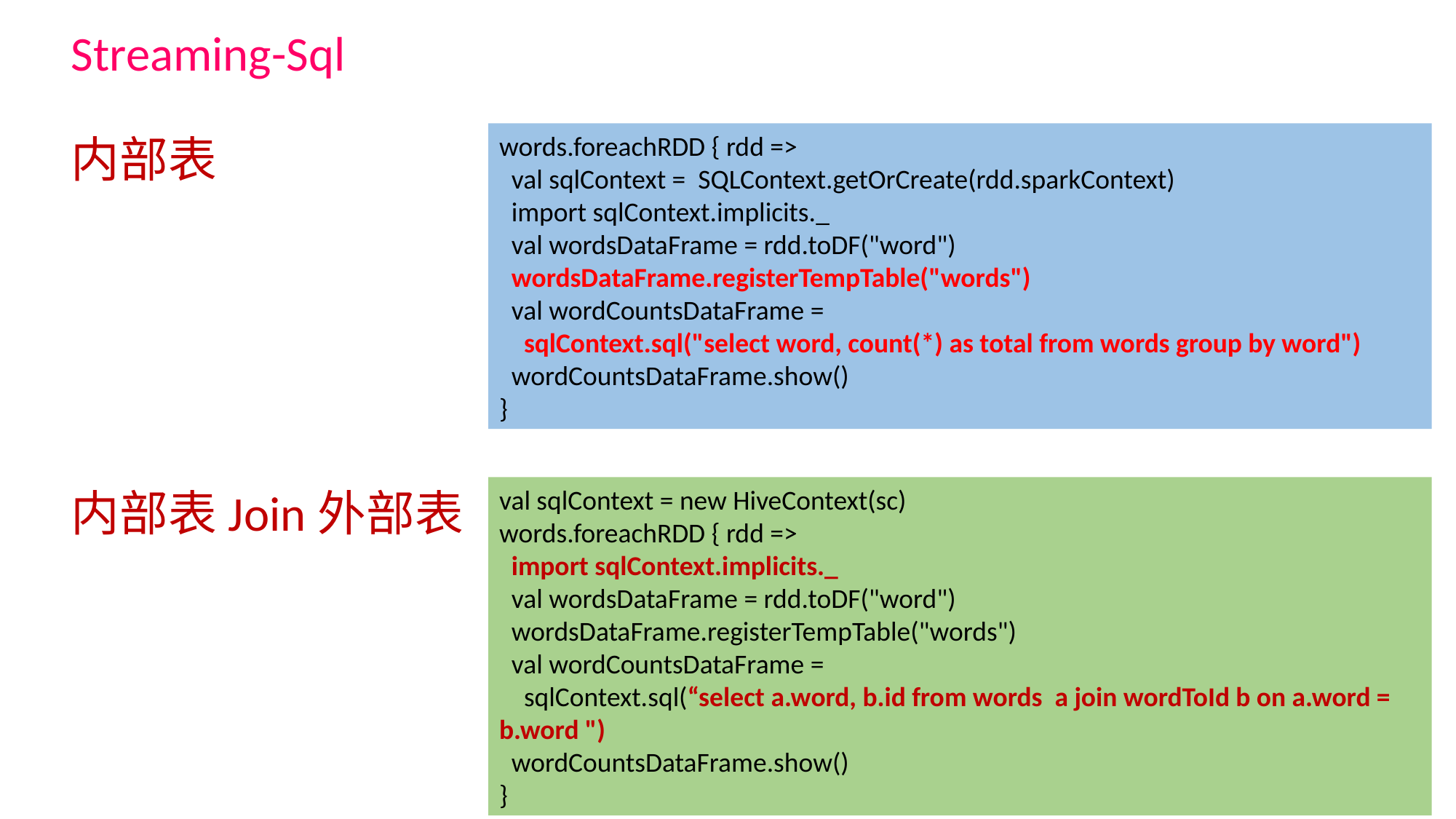

Streaming-Sql
内部表
words.foreachRDD { rdd =>
  val sqlContext =  SQLContext.getOrCreate(rdd.sparkContext)
  import sqlContext.implicits._
  val wordsDataFrame = rdd.toDF("word")
  wordsDataFrame.registerTempTable("words")
  val wordCountsDataFrame =
    sqlContext.sql("select word, count(*) as total from words group by word")
  wordCountsDataFrame.show()
}
内部表Join外部表
val sqlContext = new HiveContext(sc)
words.foreachRDD { rdd =>
  import sqlContext.implicits._
  val wordsDataFrame = rdd.toDF("word")
  wordsDataFrame.registerTempTable("words")
  val wordCountsDataFrame =
    sqlContext.sql(“select a.word, b.id from words  a join wordToId b on a.word = b.word ")
  wordCountsDataFrame.show()
}